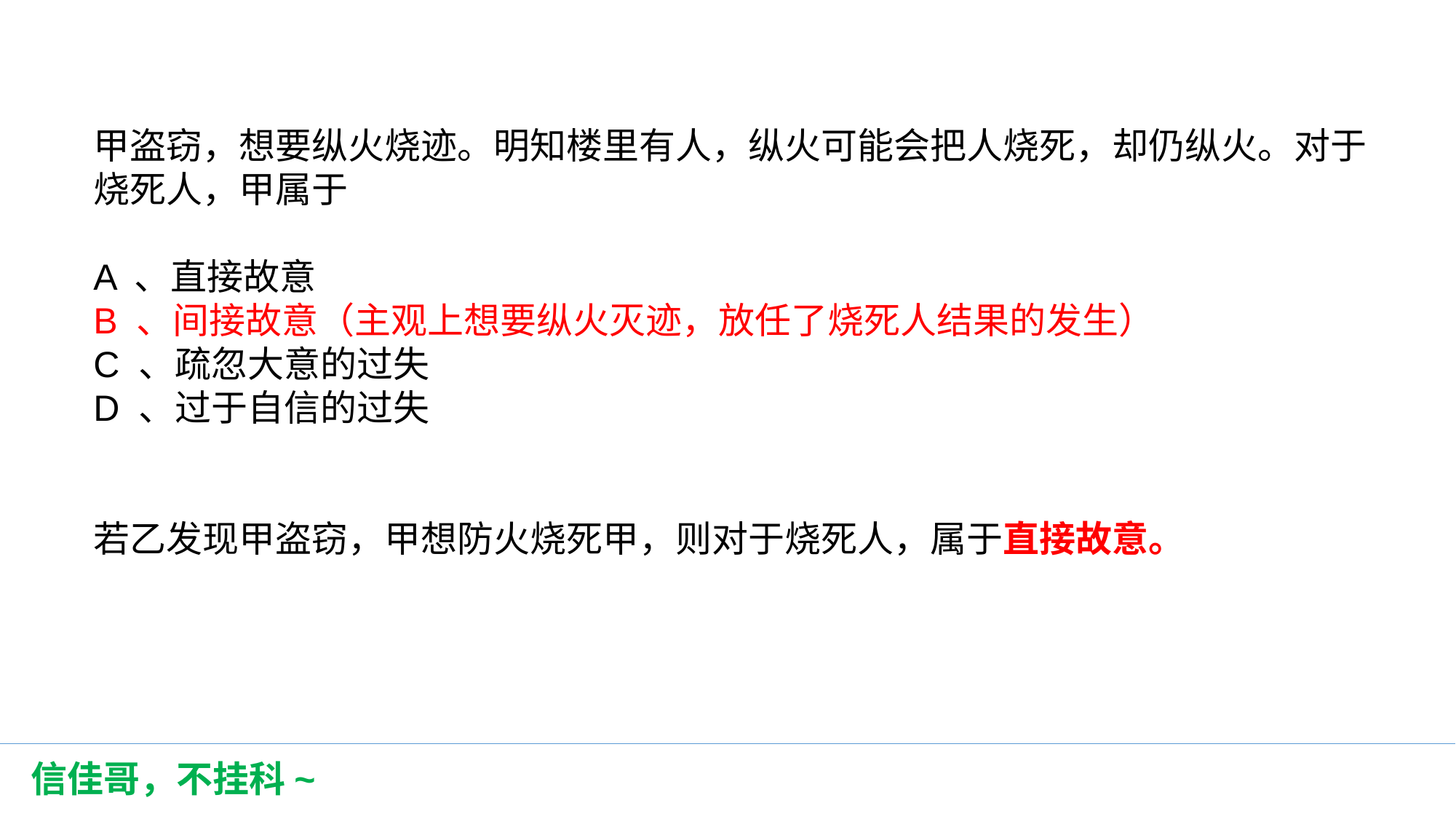

甲盗窃，想要纵火烧迹。明知楼里有人，纵火可能会把人烧死，却仍纵火。对于烧死人，甲属于

A 、直接故意
B 、间接故意（主观上想要纵火灭迹，放任了烧死人结果的发生）
C 、疏忽大意的过失
D 、过于自信的过失

若乙发现甲盗窃，甲想防火烧死甲，则对于烧死人，属于直接故意。